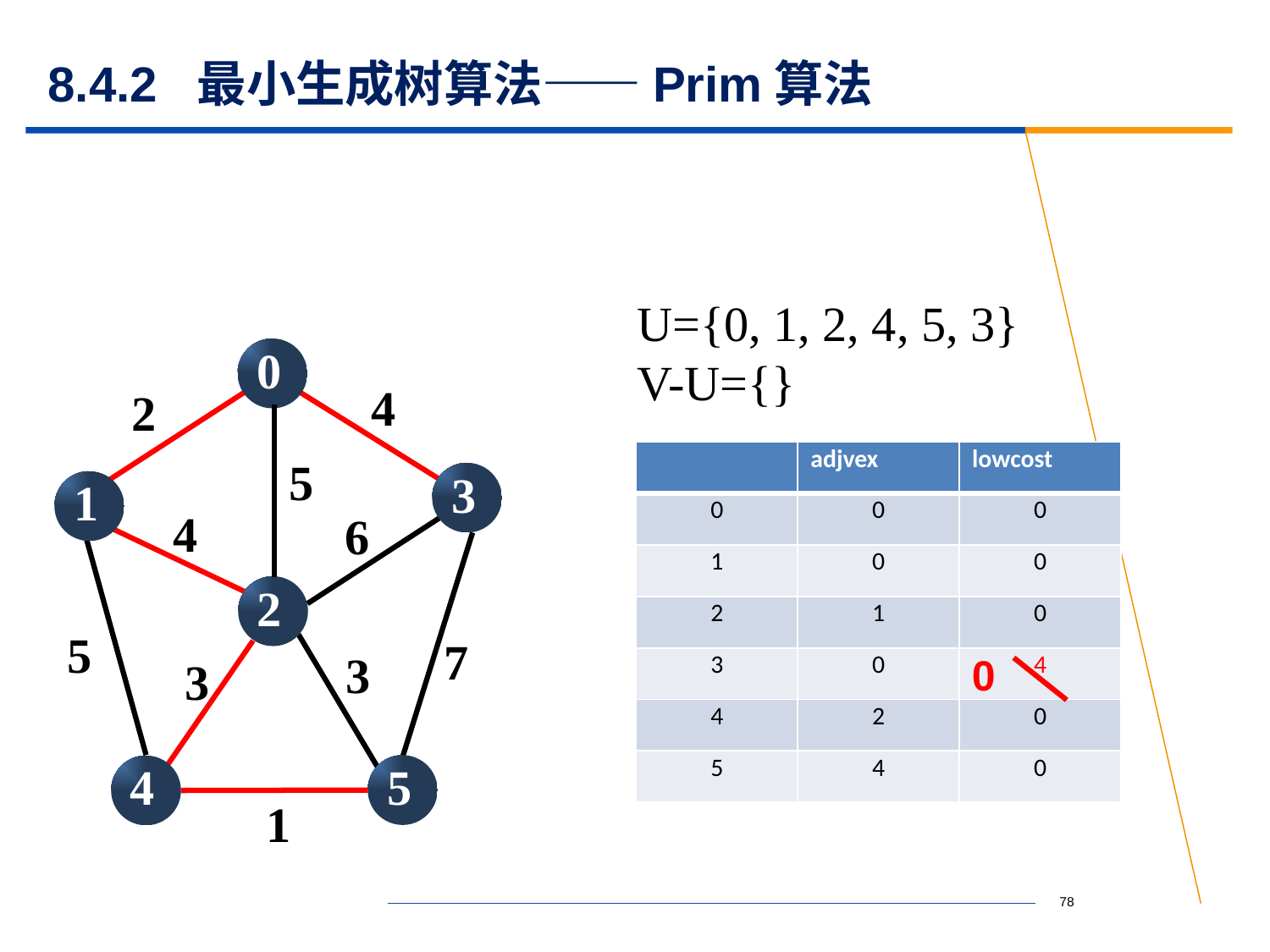

# 8.4.2  最小生成树算法——Prim算法
U={0, 1, 2, 4, 5, 3}
V-U={}
0

4
2

|  | adjvex | lowcost |
| --- | --- | --- |
| 0 | 0 | 0 |
| 1 | 0 | 0 |
| 2 | 1 | 0 |
| 3 | 0 | 4 |
| 4 | 2 | 0 |
| 5 | 4 | 0 |
5
3

1

4
6

2

5
7

0
3
3

5

4

1